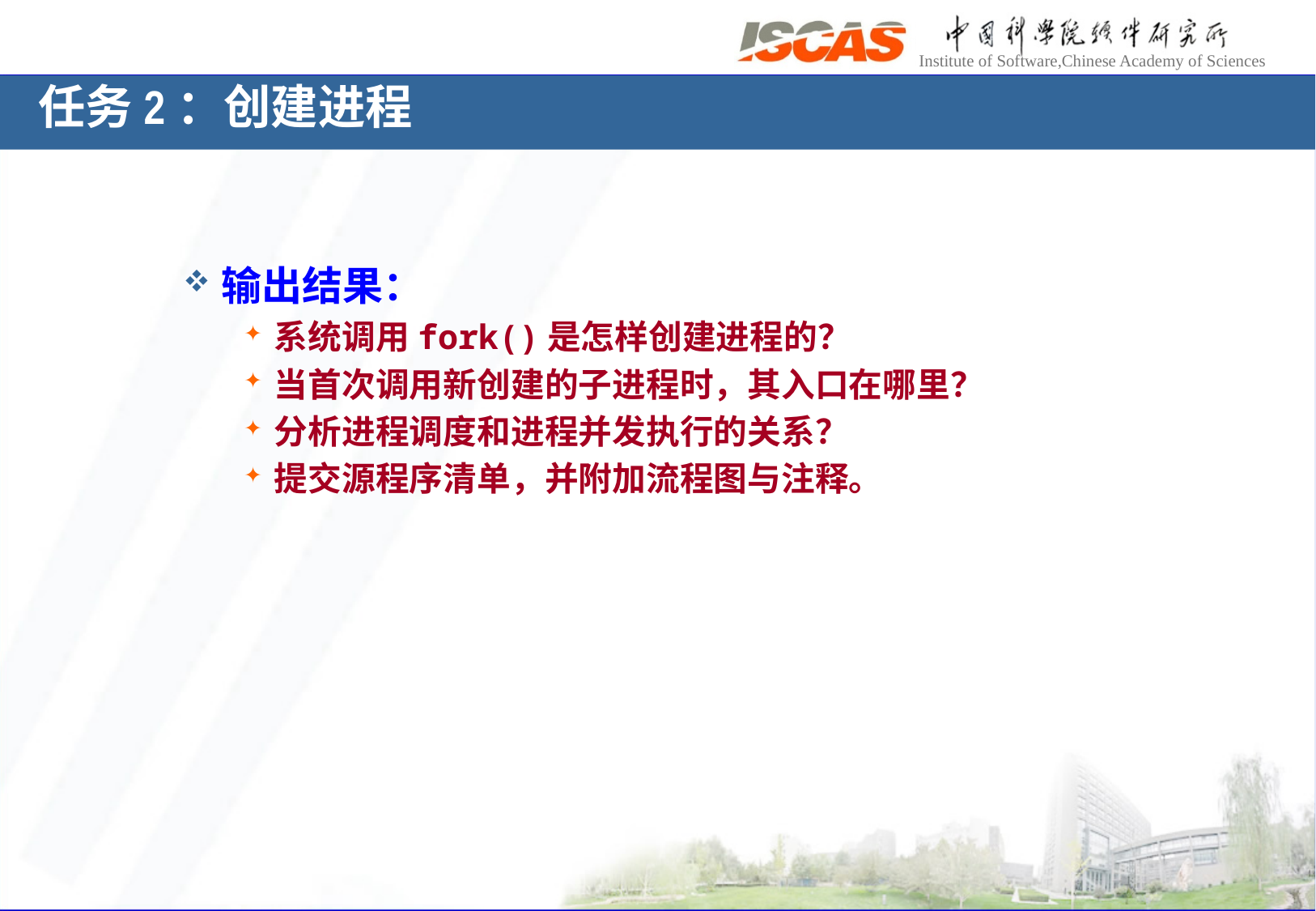

# 任务2：创建进程
输出结果：
系统调用fork()是怎样创建进程的？
当首次调用新创建的子进程时，其入口在哪里？
分析进程调度和进程并发执行的关系？
提交源程序清单，并附加流程图与注释。